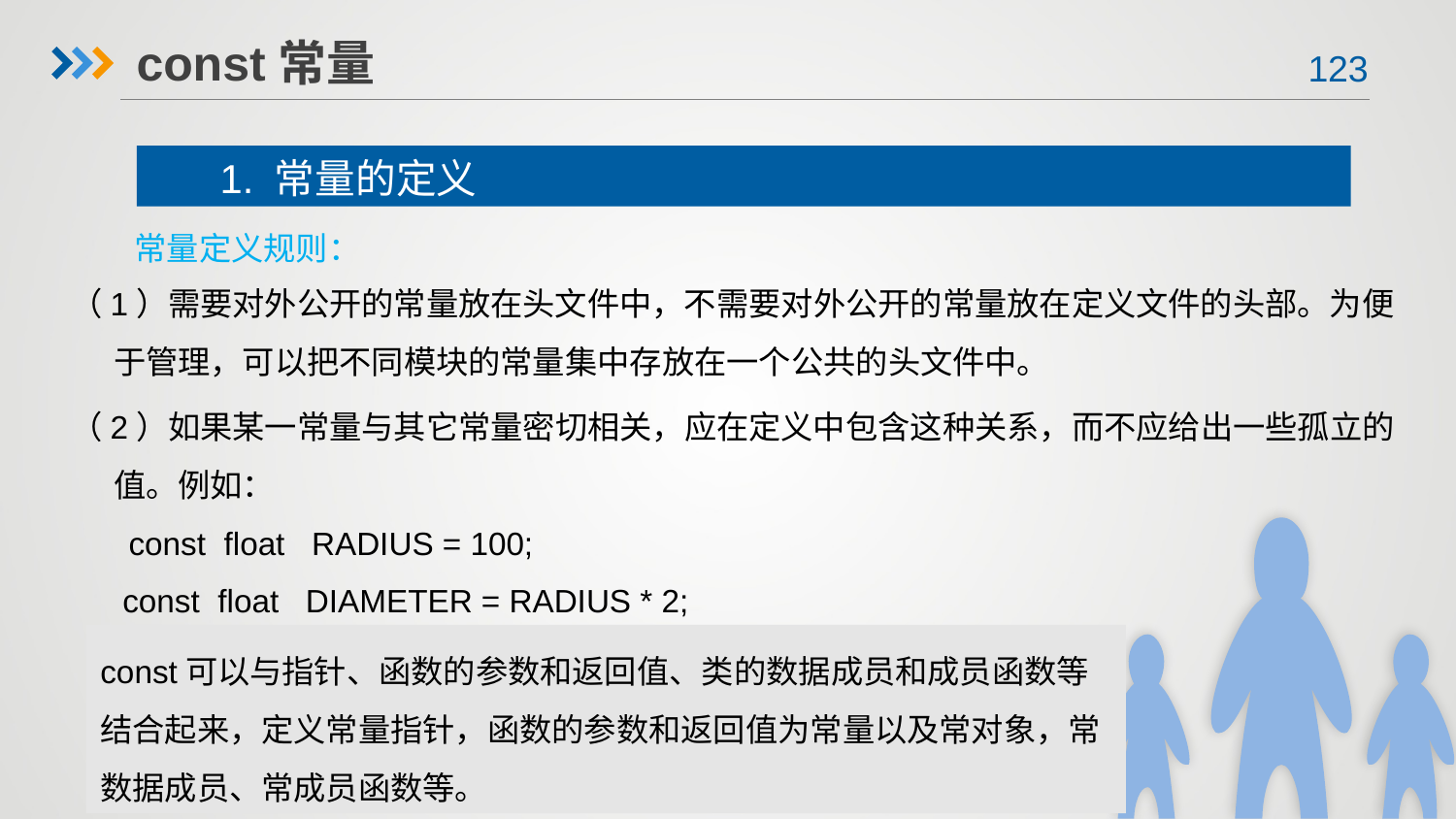

const常量

1. 常量的定义
常量定义规则：
（1）需要对外公开的常量放在头文件中，不需要对外公开的常量放在定义文件的头部。为便于管理，可以把不同模块的常量集中存放在一个公共的头文件中。
（2）如果某一常量与其它常量密切相关，应在定义中包含这种关系，而不应给出一些孤立的值。例如：
 const  float   RADIUS = 100;
 const  float   DIAMETER = RADIUS * 2;

const可以与指针、函数的参数和返回值、类的数据成员和成员函数等结合起来，定义常量指针，函数的参数和返回值为常量以及常对象，常数据成员、常成员函数等。